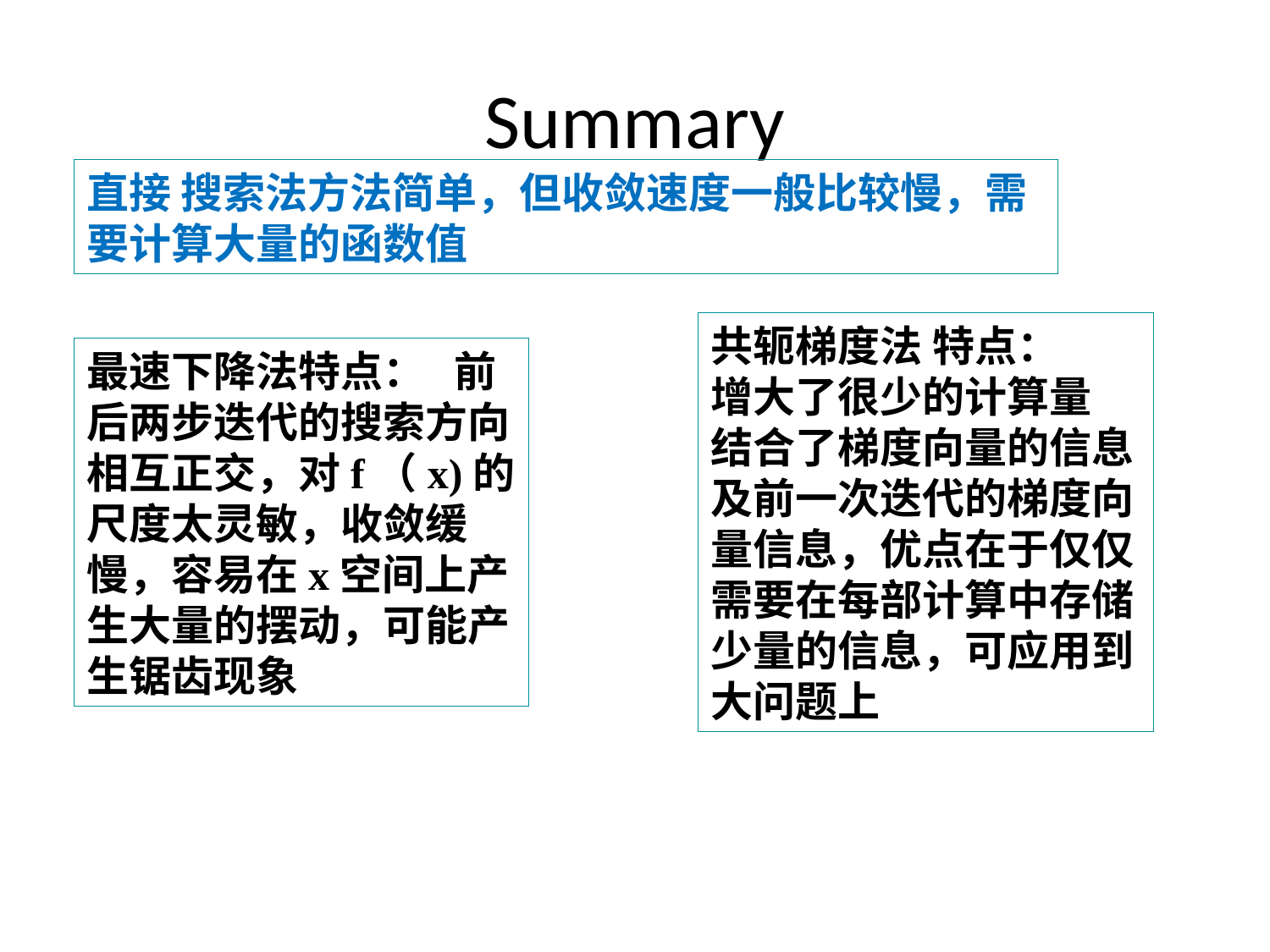

# Summary
直接 搜索法方法简单，但收敛速度一般比较慢，需要计算大量的函数值
共轭梯度法 特点：
增大了很少的计算量
结合了梯度向量的信息及前一次迭代的梯度向量信息，优点在于仅仅需要在每部计算中存储少量的信息，可应用到大问题上
最速下降法特点：   前后两步迭代的搜索方向相互正交，对f（x)的尺度太灵敏，收敛缓慢，容易在x空间上产生大量的摆动，可能产生锯齿现象